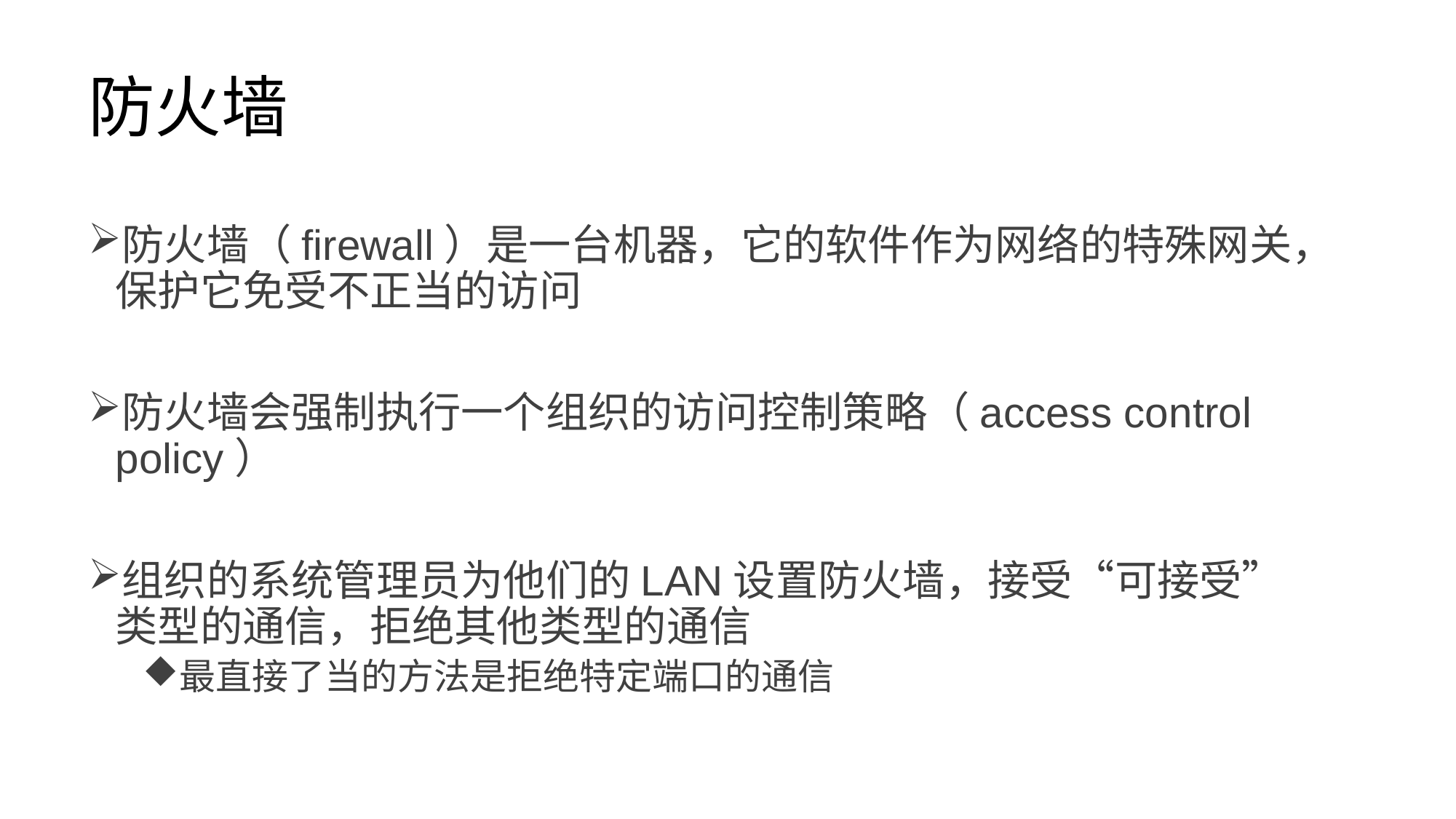

# 防火墙
防火墙（firewall）是一台机器，它的软件作为网络的特殊网关，保护它免受不正当的访问

防火墙会强制执行一个组织的访问控制策略（access control policy）

组织的系统管理员为他们的LAN设置防火墙，接受“可接受”类型的通信，拒绝其他类型的通信
最直接了当的方法是拒绝特定端口的通信